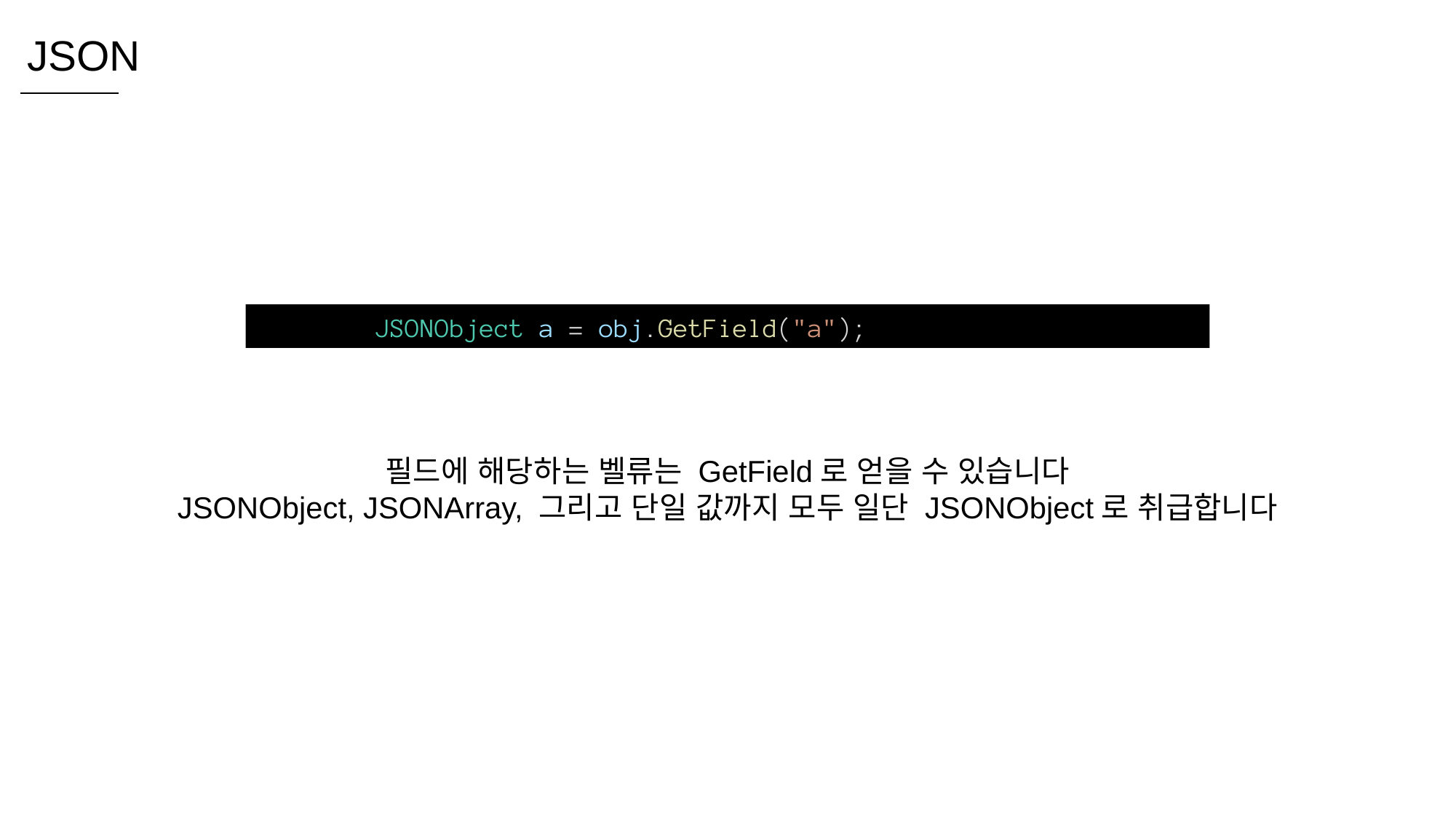

JSON
        JSONObject a = obj.GetField("a");
필드에 해당하는 벨류는 GetField로 얻을 수 있습니다
JSONObject, JSONArray, 그리고 단일 값까지 모두 일단 JSONObject로 취급합니다